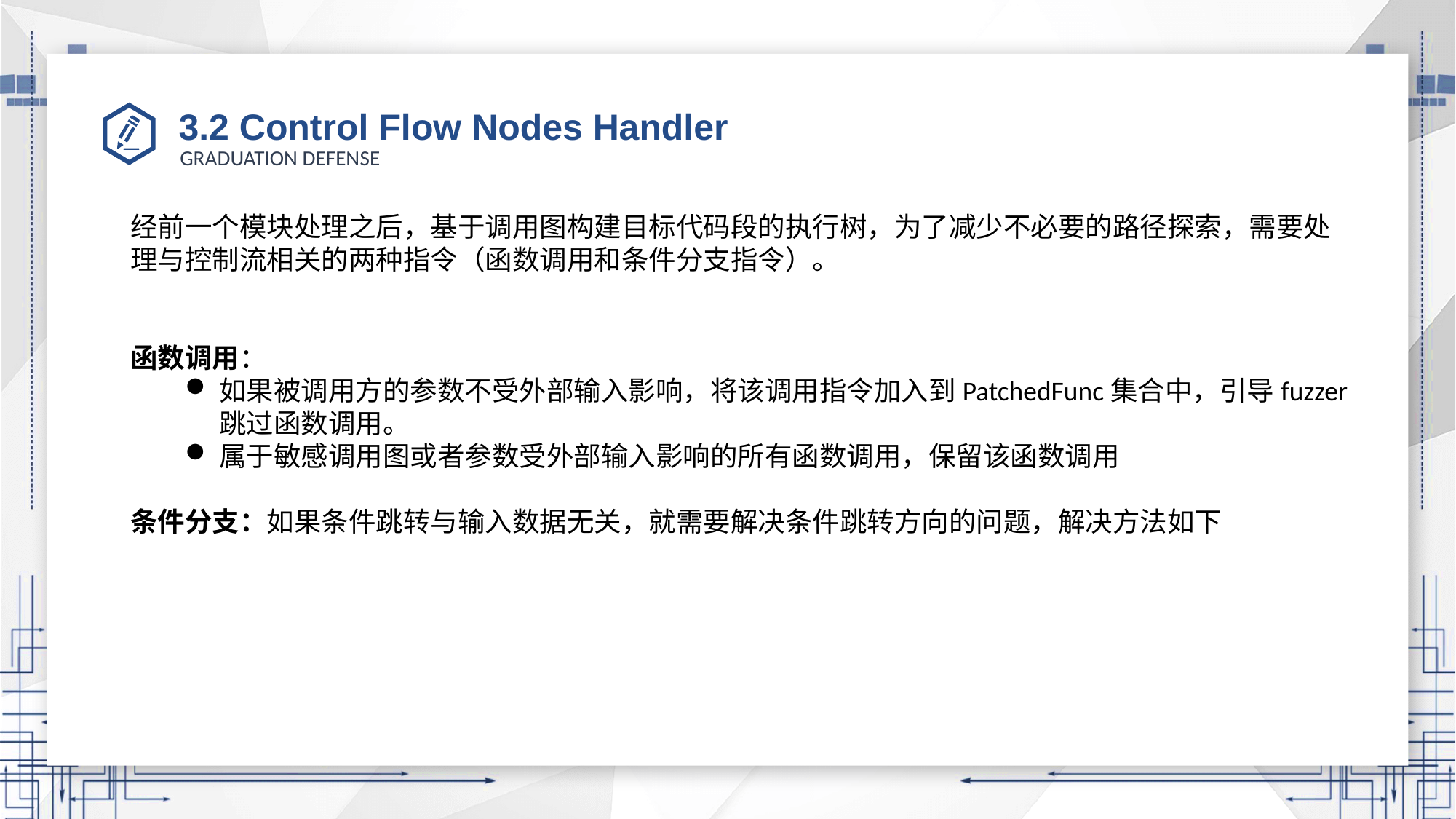

# 3.2 Control Flow Nodes Handler
经前一个模块处理之后，基于调用图构建目标代码段的执行树，为了减少不必要的路径探索，需要处理与控制流相关的两种指令（函数调用和条件分支指令）。

函数调用：
如果被调用方的参数不受外部输入影响，将该调用指令加入到PatchedFunc集合中，引导fuzzer跳过函数调用。
属于敏感调用图或者参数受外部输入影响的所有函数调用，保留该函数调用

条件分支：如果条件跳转与输入数据无关，就需要解决条件跳转方向的问题，解决方法如下